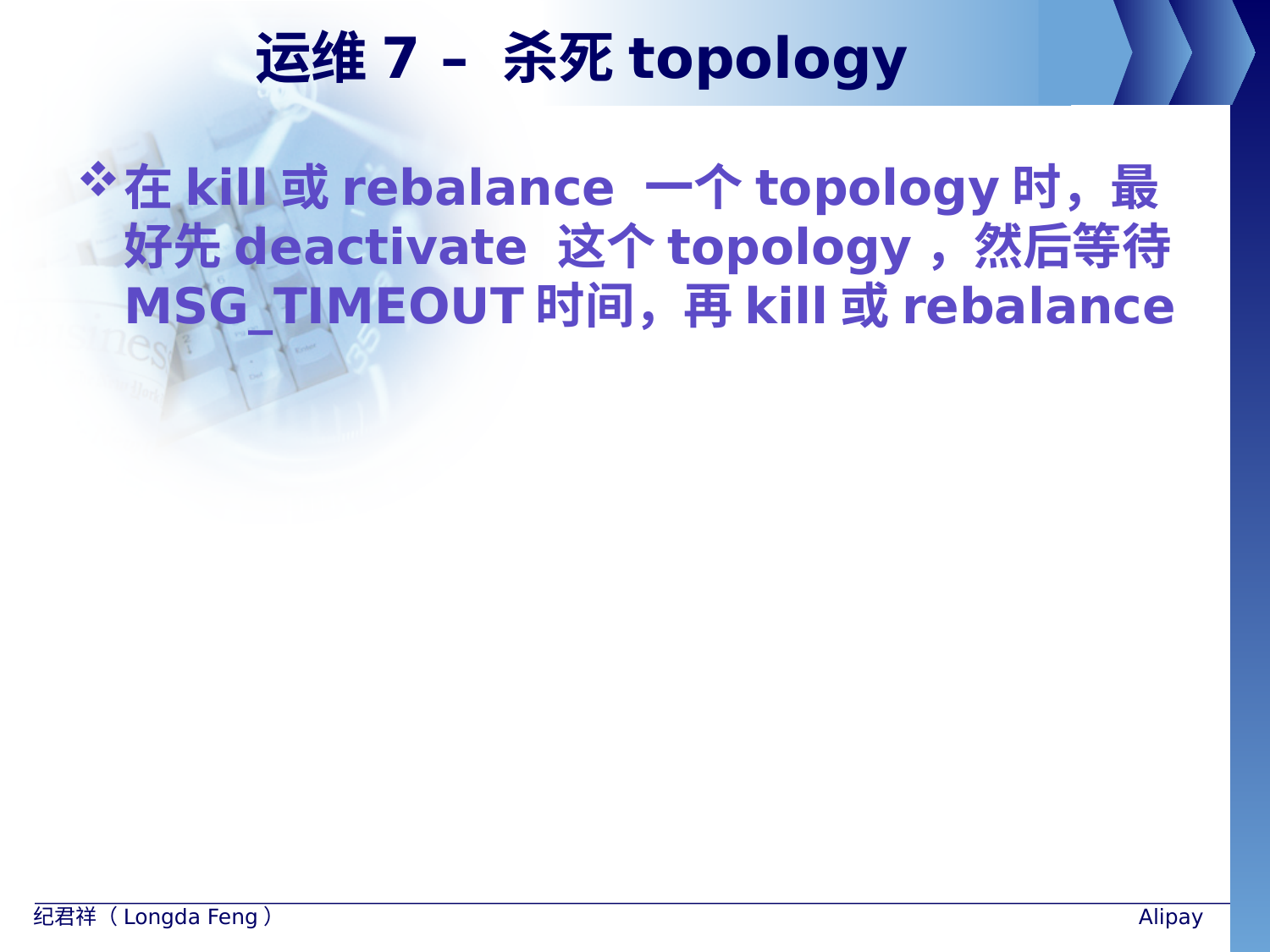

# 运维7 – 杀死topology
在kill或rebalance 一个topology时，最好先deactivate 这个topology，然后等待MSG_TIMEOUT时间，再kill或rebalance
纪君祥（Longda Feng）
Alipay